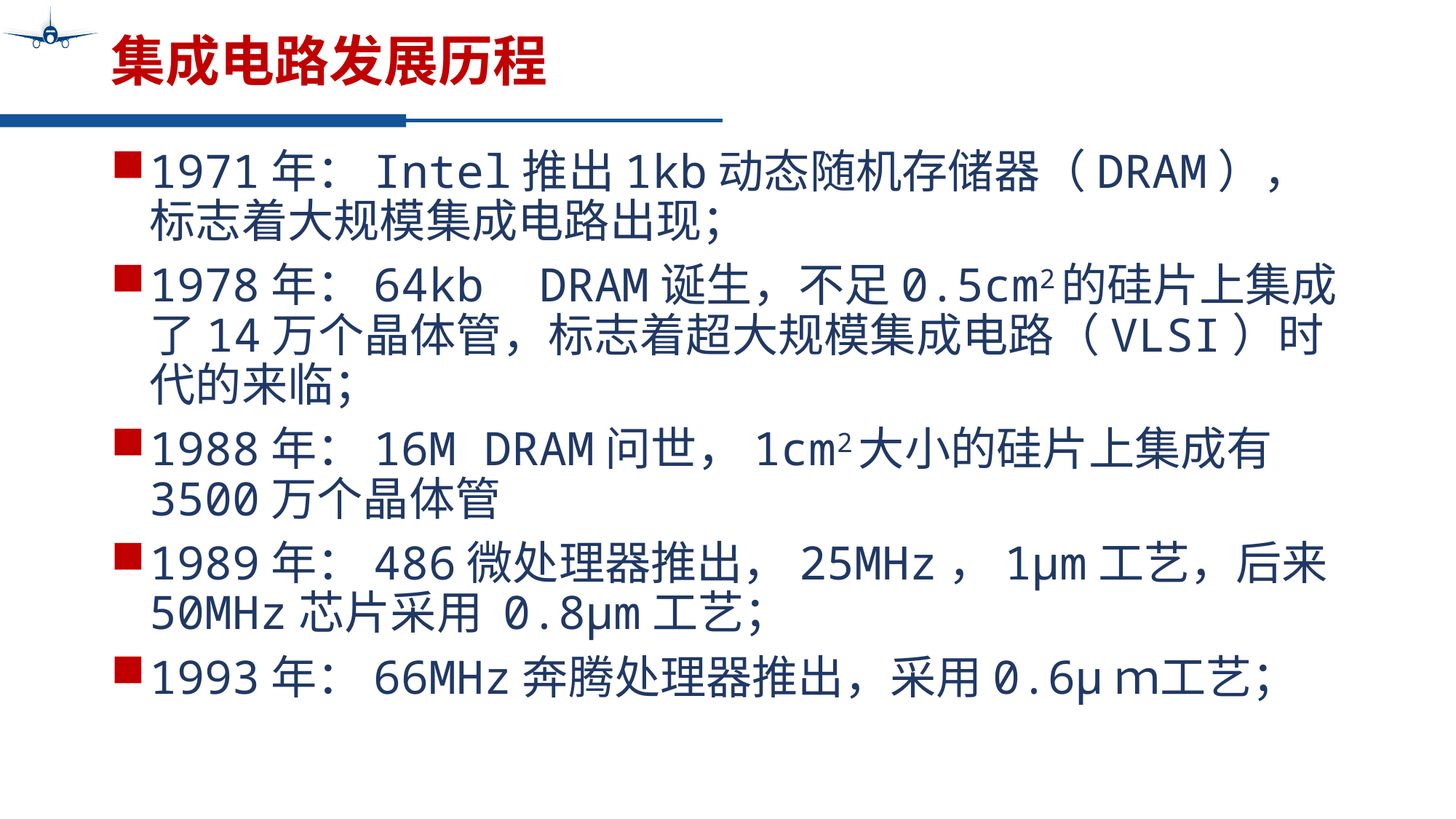

# 集成电路发展历程
1971年：Intel推出1kb动态随机存储器（DRAM），标志着大规模集成电路出现；
1978年：64kb  DRAM诞生，不足0.5cm2的硅片上集成了14万个晶体管，标志着超大规模集成电路（VLSI）时代的来临；
1988年：16M DRAM问世，1cm2大小的硅片上集成有3500万个晶体管
1989年：486微处理器推出，25MHz，1μm工艺，后来50MHz芯片采用 0.8μm工艺；
1993年：66MHz奔腾处理器推出，采用0.6μｍ工艺；